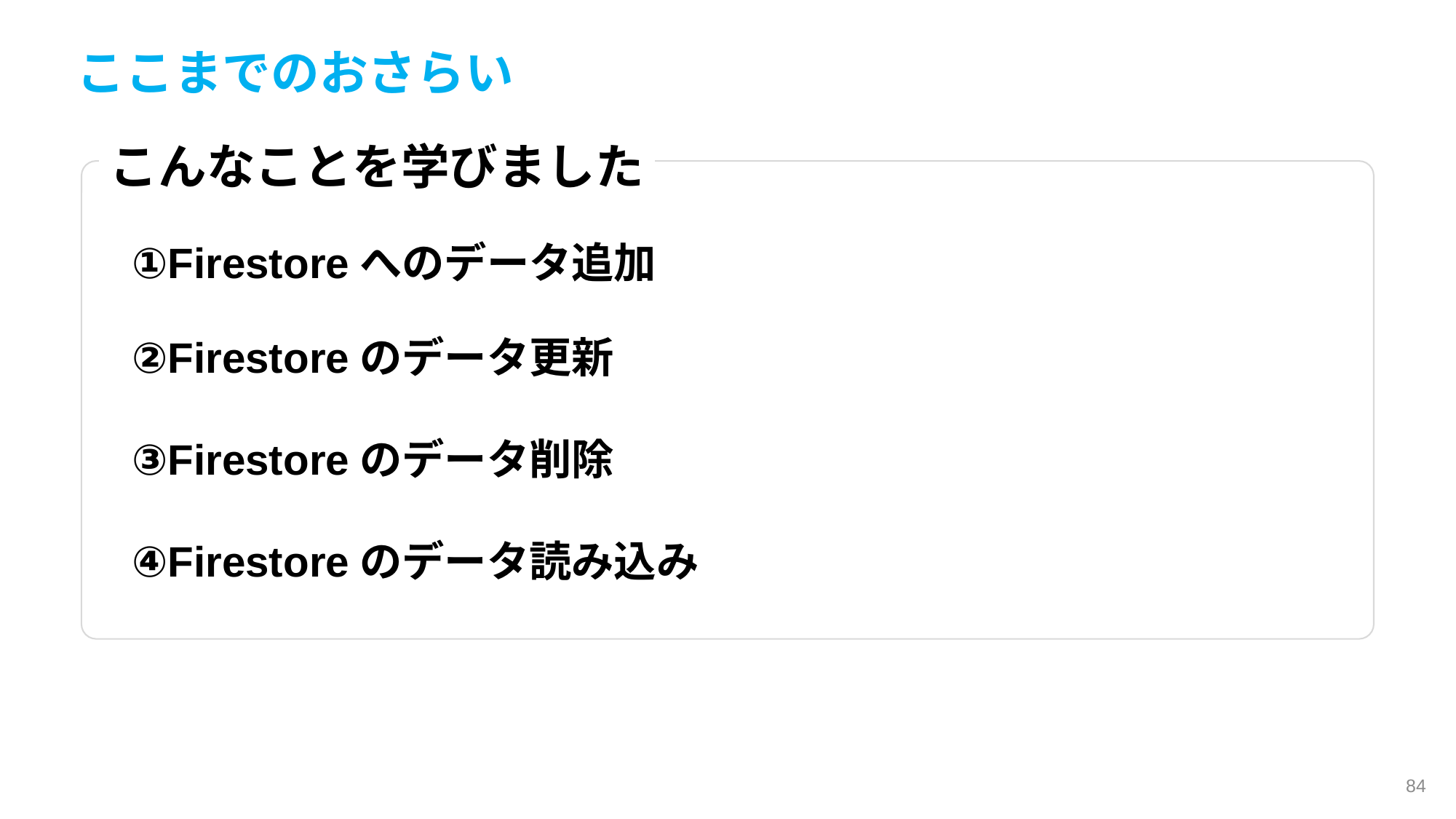

ここまでのおさらい
こんなことを学びました

①Firestoreへのデータ追加

②Firestoreのデータ更新

③Firestoreのデータ削除

④Firestoreのデータ読み込み
84